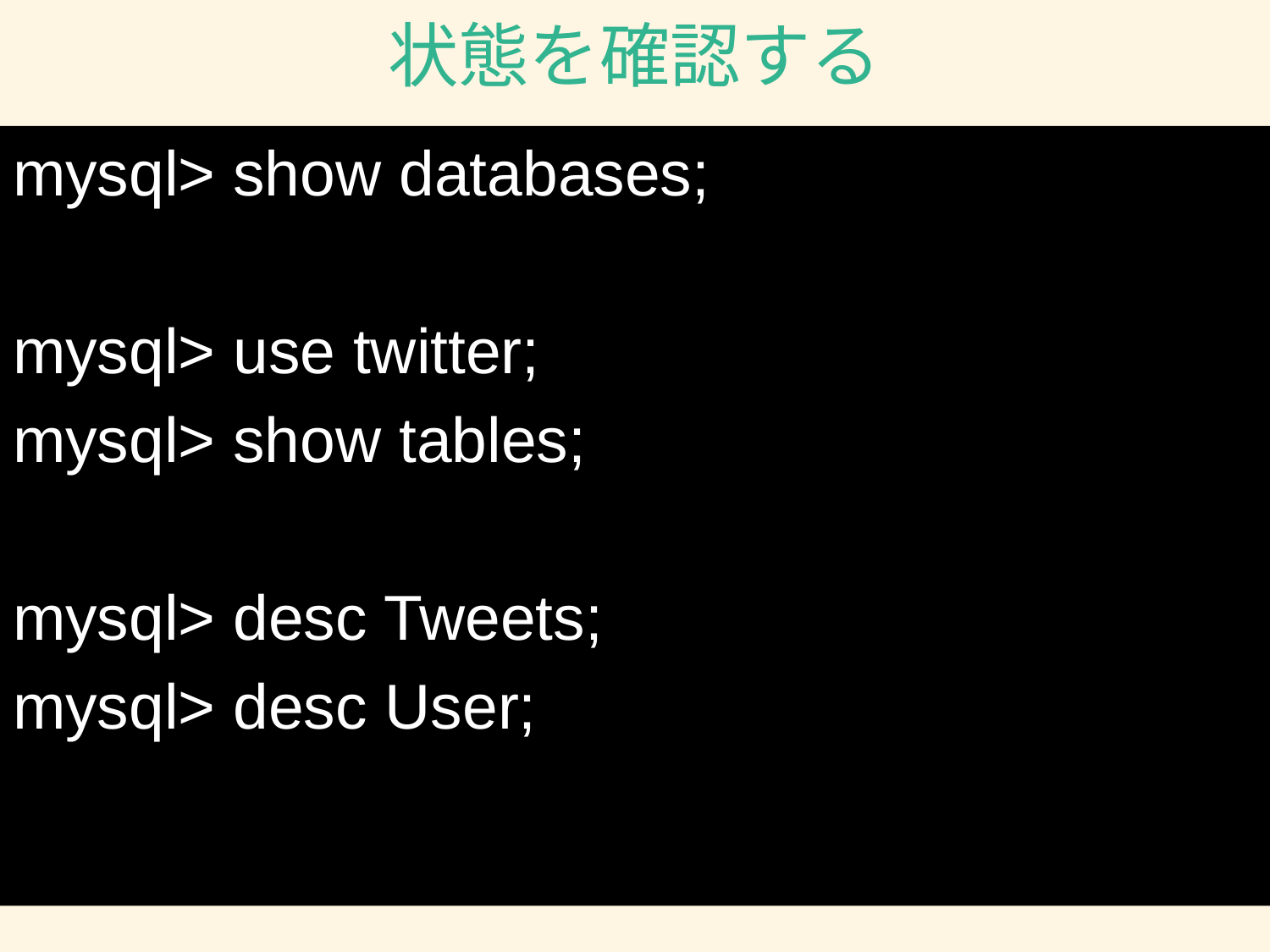

# 状態を確認する
mysql> show databases;

mysql> use twitter;
mysql> show tables;

mysql> desc Tweets;
mysql> desc User;